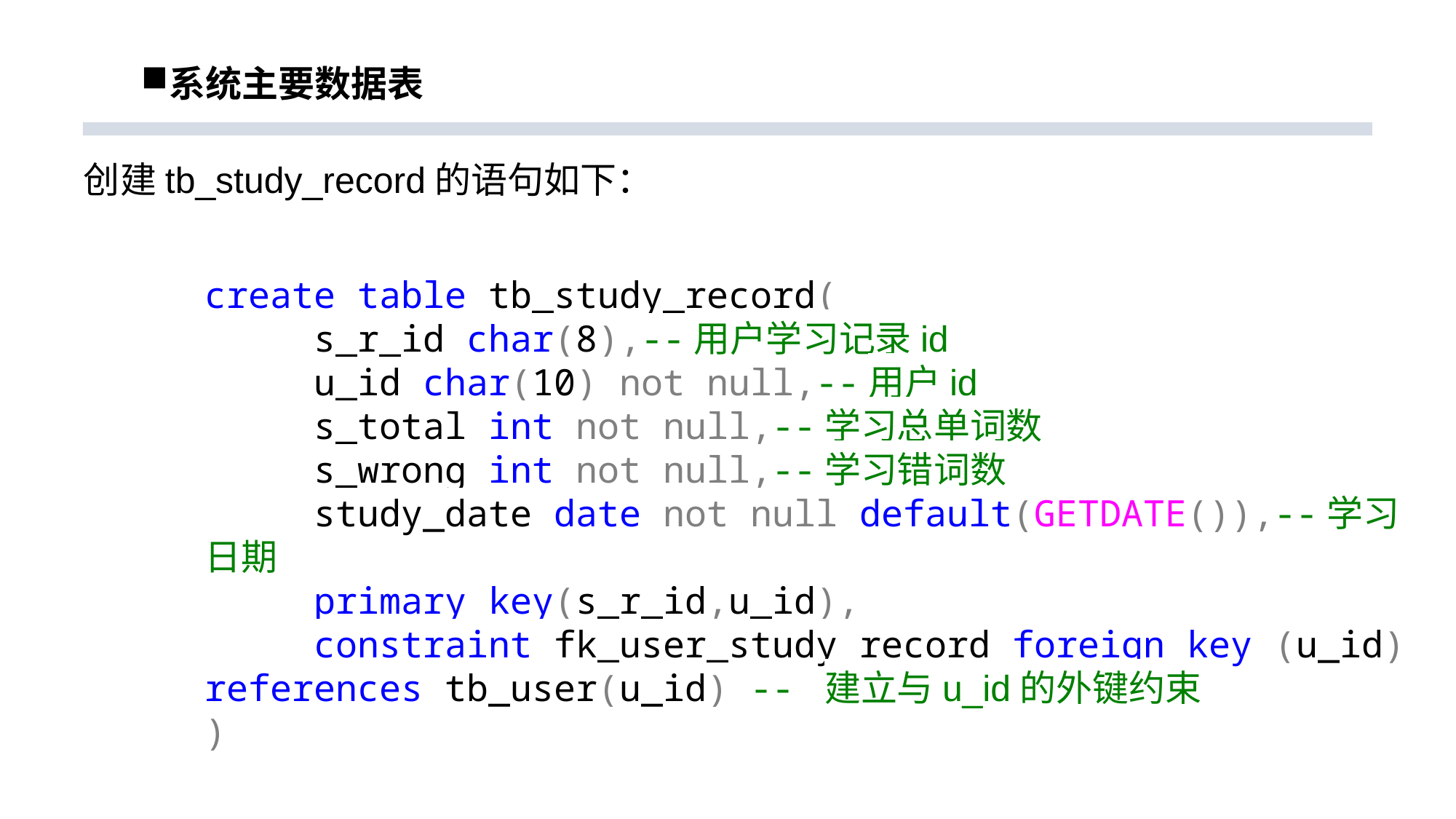

# 系统主要数据表
创建tb_study_record的语句如下：
create table tb_study_record(
	s_r_id char(8),--用户学习记录id
	u_id char(10) not null,--用户id
	s_total int not null,--学习总单词数
	s_wrong int not null,--学习错词数
	study_date date not null default(GETDATE()),--学习日期
	primary key(s_r_id,u_id),
	constraint fk_user_study_record foreign key (u_id) references tb_user(u_id) -- 建立与u_id的外键约束
)